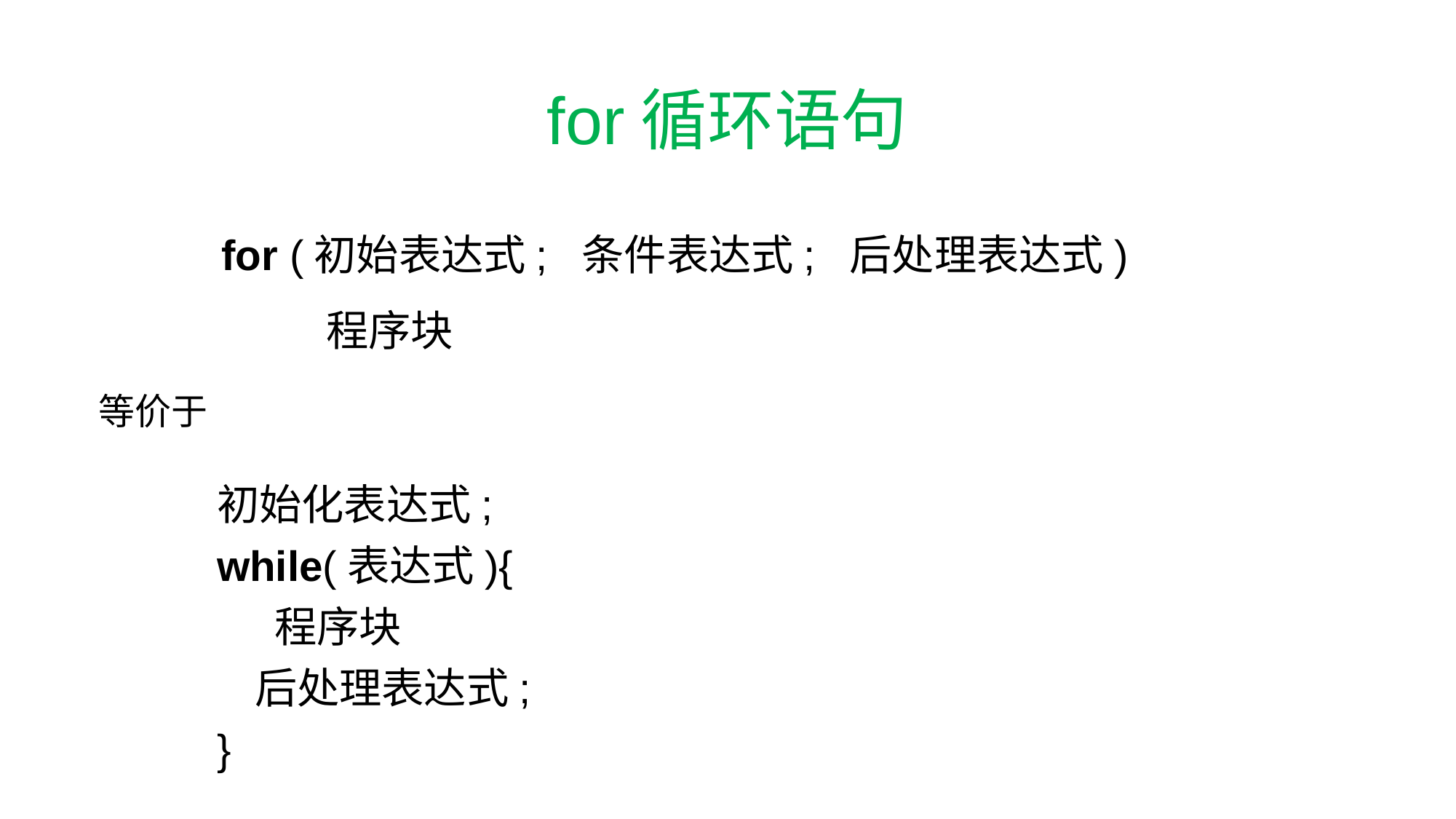

# for循环语句
for (初始表达式;  条件表达式;  后处理表达式)
          程序块
等价于
初始化表达式;
while(表达式){
    程序块
    后处理表达式;
}